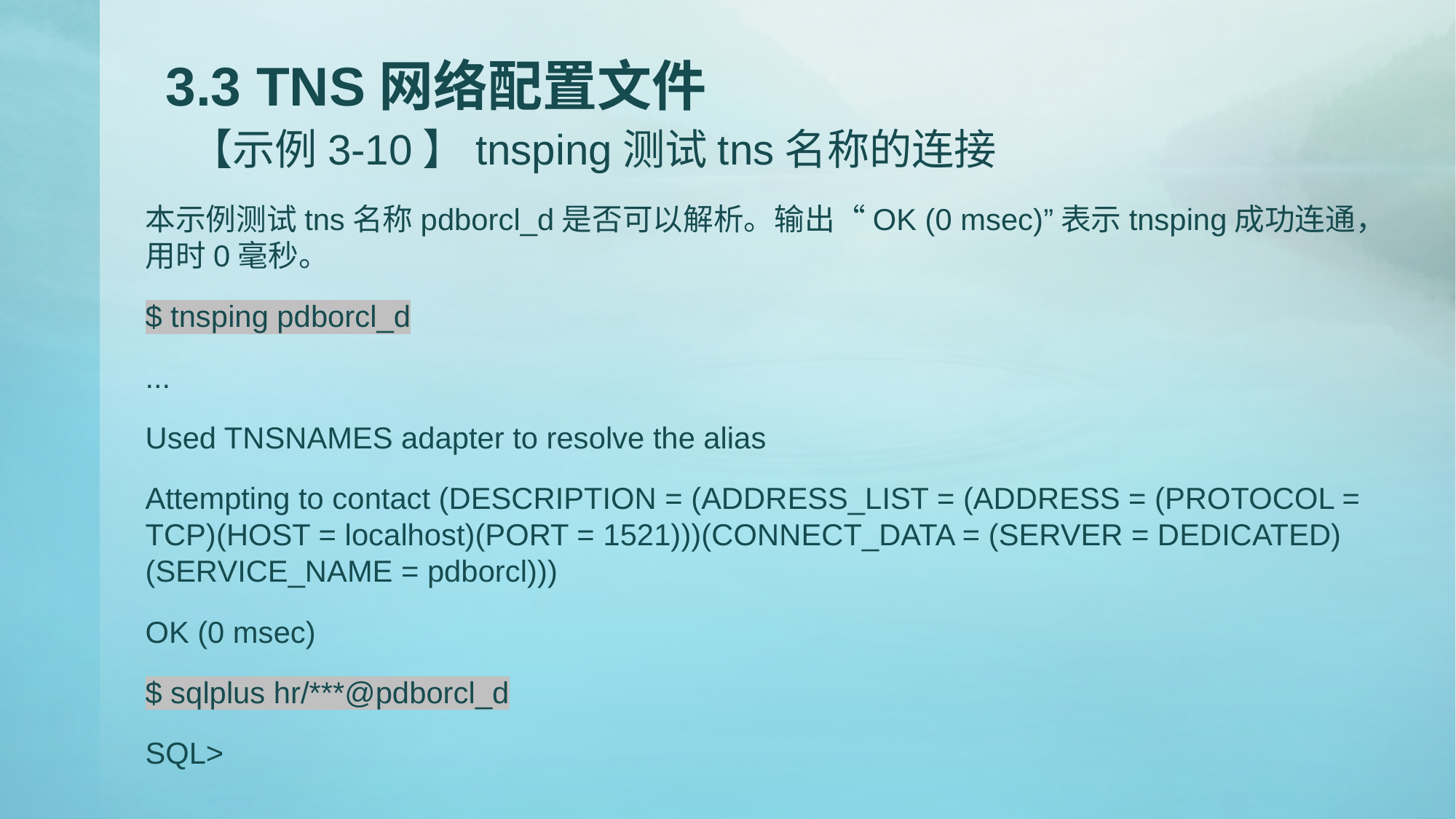

# 3.3 TNS网络配置文件 【示例3-10】tnsping测试tns名称的连接
本示例测试tns名称pdborcl_d是否可以解析。输出“OK (0 msec)”表示tnsping成功连通，用时0毫秒。
$ tnsping pdborcl_d
...
Used TNSNAMES adapter to resolve the alias
Attempting to contact (DESCRIPTION = (ADDRESS_LIST = (ADDRESS = (PROTOCOL = TCP)(HOST = localhost)(PORT = 1521)))(CONNECT_DATA = (SERVER = DEDICATED)(SERVICE_NAME = pdborcl)))
OK (0 msec)
$ sqlplus hr/***@pdborcl_d
SQL>